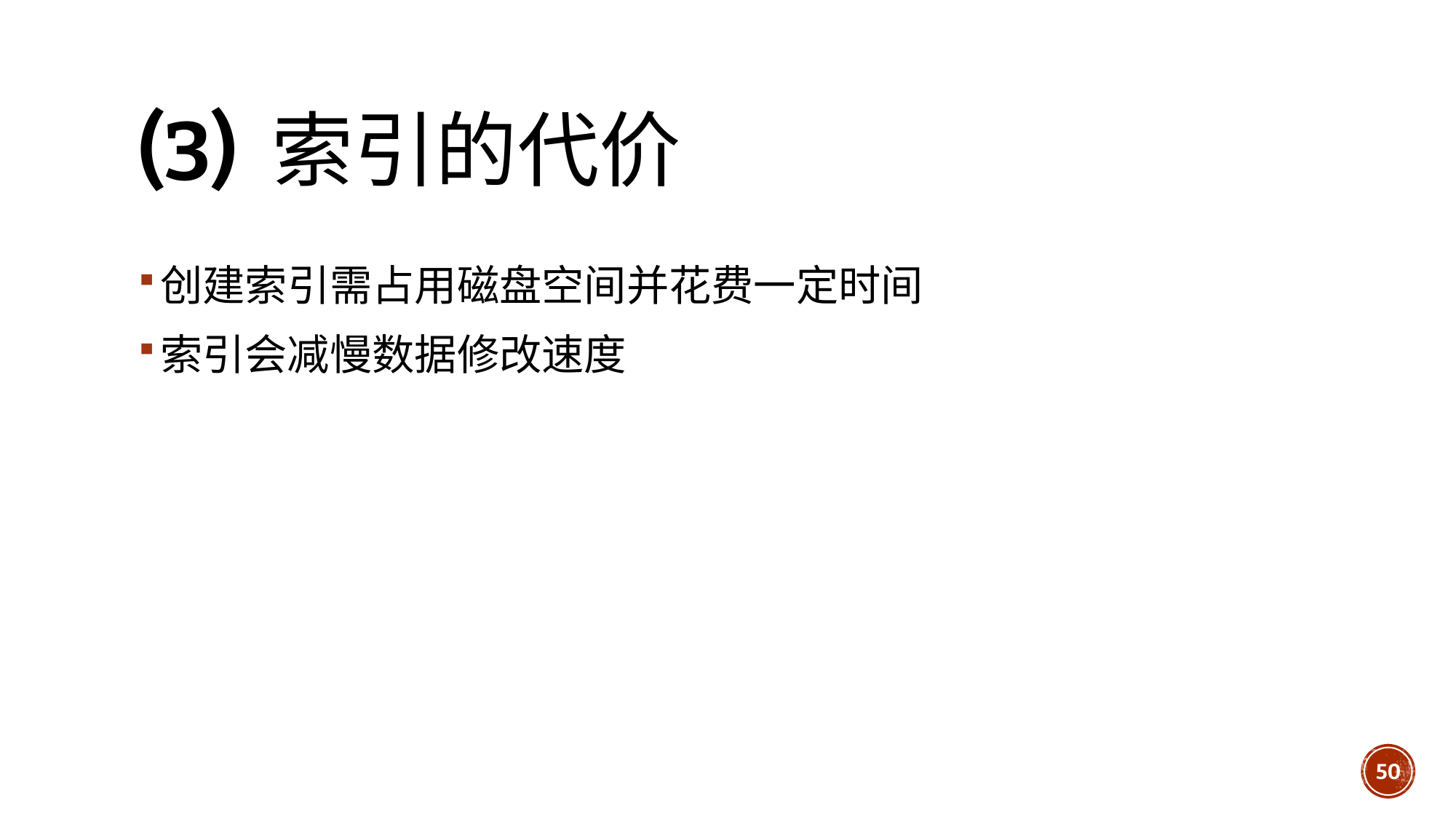

# (3) 索引的代价
创建索引需占用磁盘空间并花费一定时间
索引会减慢数据修改速度

50